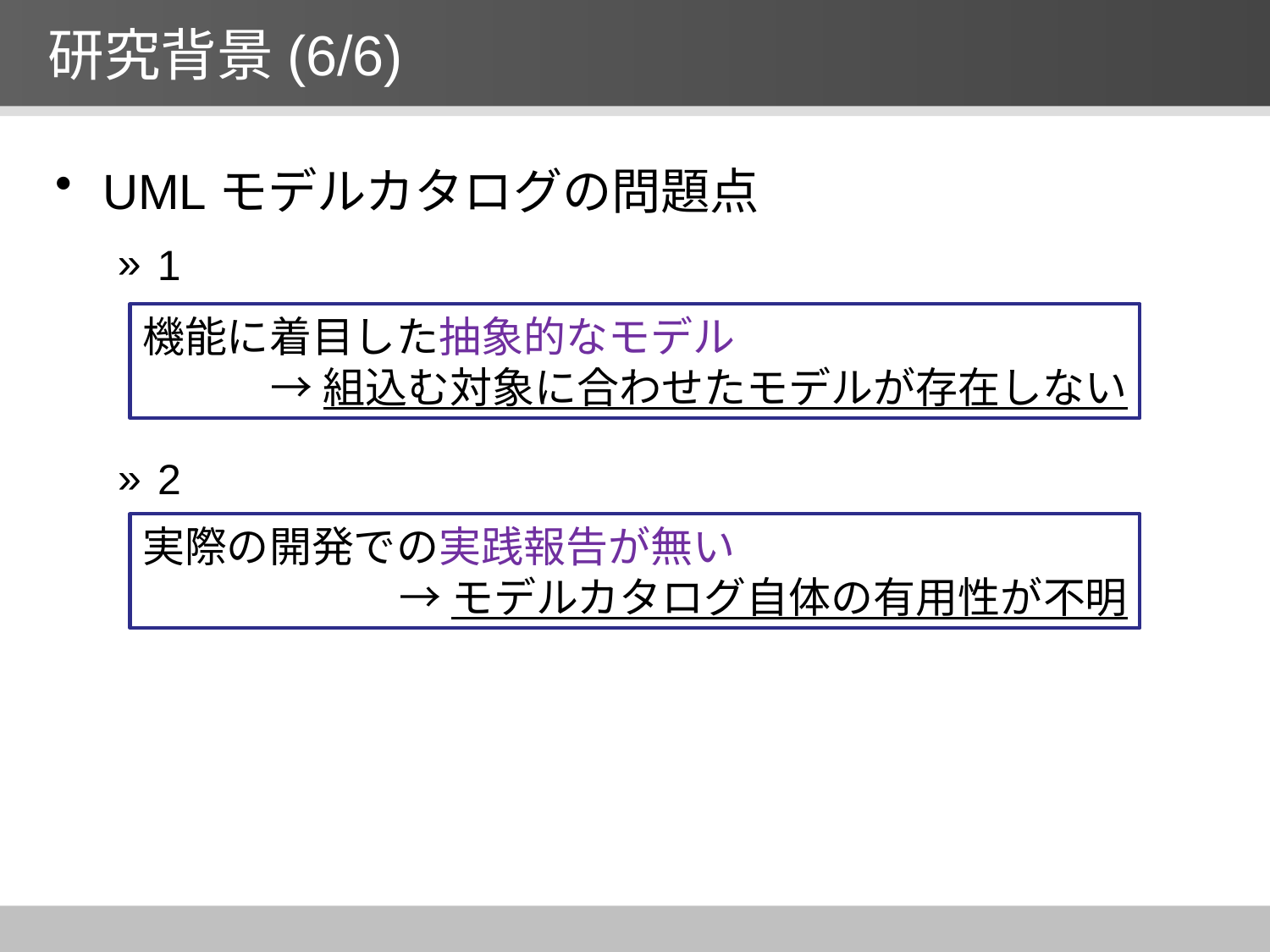

# 研究背景(6/6)
UMLモデルカタログの問題点
1
機能に着目した抽象的なモデル
	→組込む対象に合わせたモデルが存在しない
2
実際の開発での実践報告が無い
	→モデルカタログ自体の有用性が不明